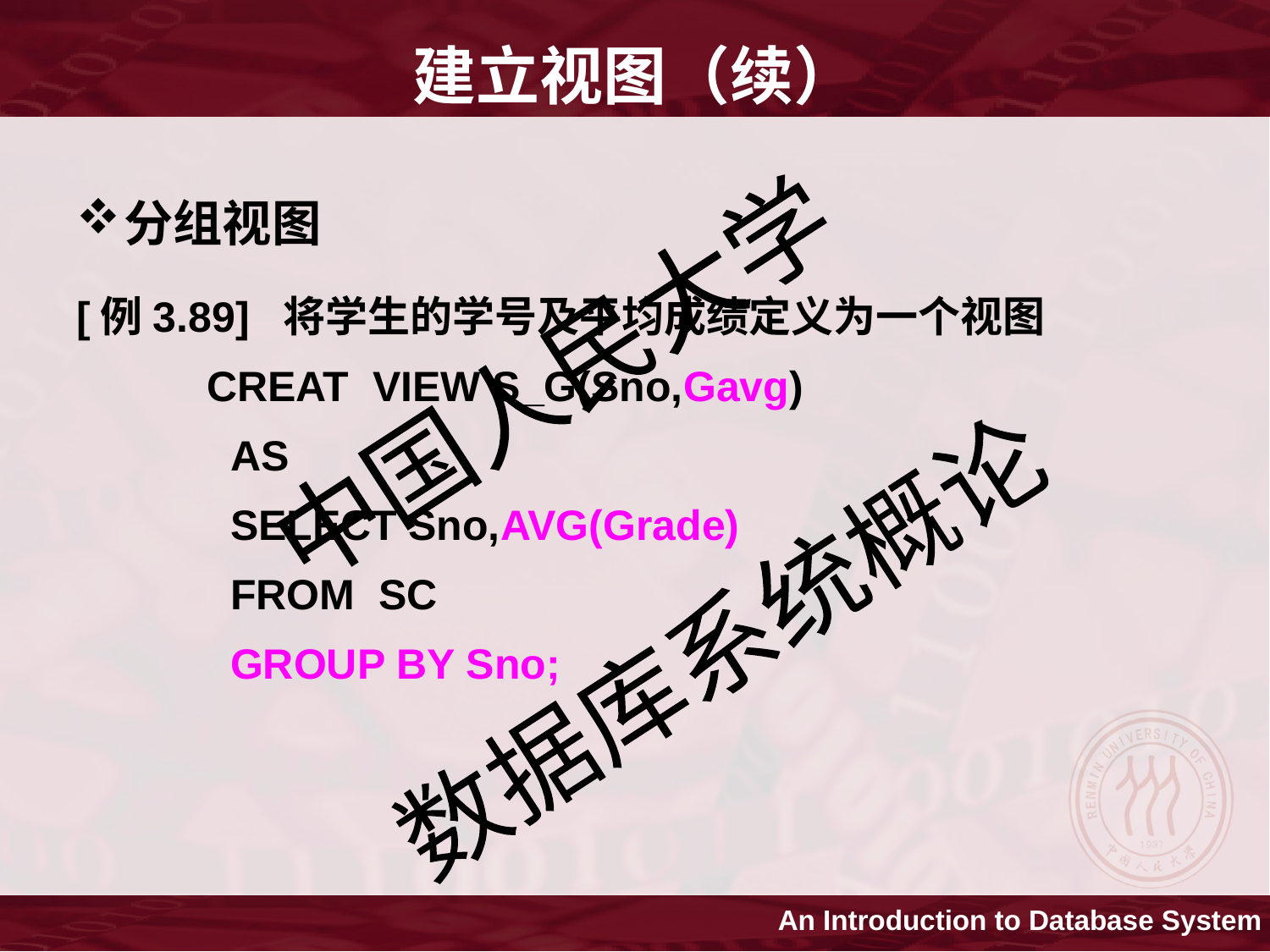

建立视图（续）
分组视图

[例3.89]  将学生的学号及平均成绩定义为一个视图
	       CREAT  VIEW S_G(Sno,Gavg)
             AS
             SELECT Sno,AVG(Grade)
             FROM  SC
             GROUP BY Sno;